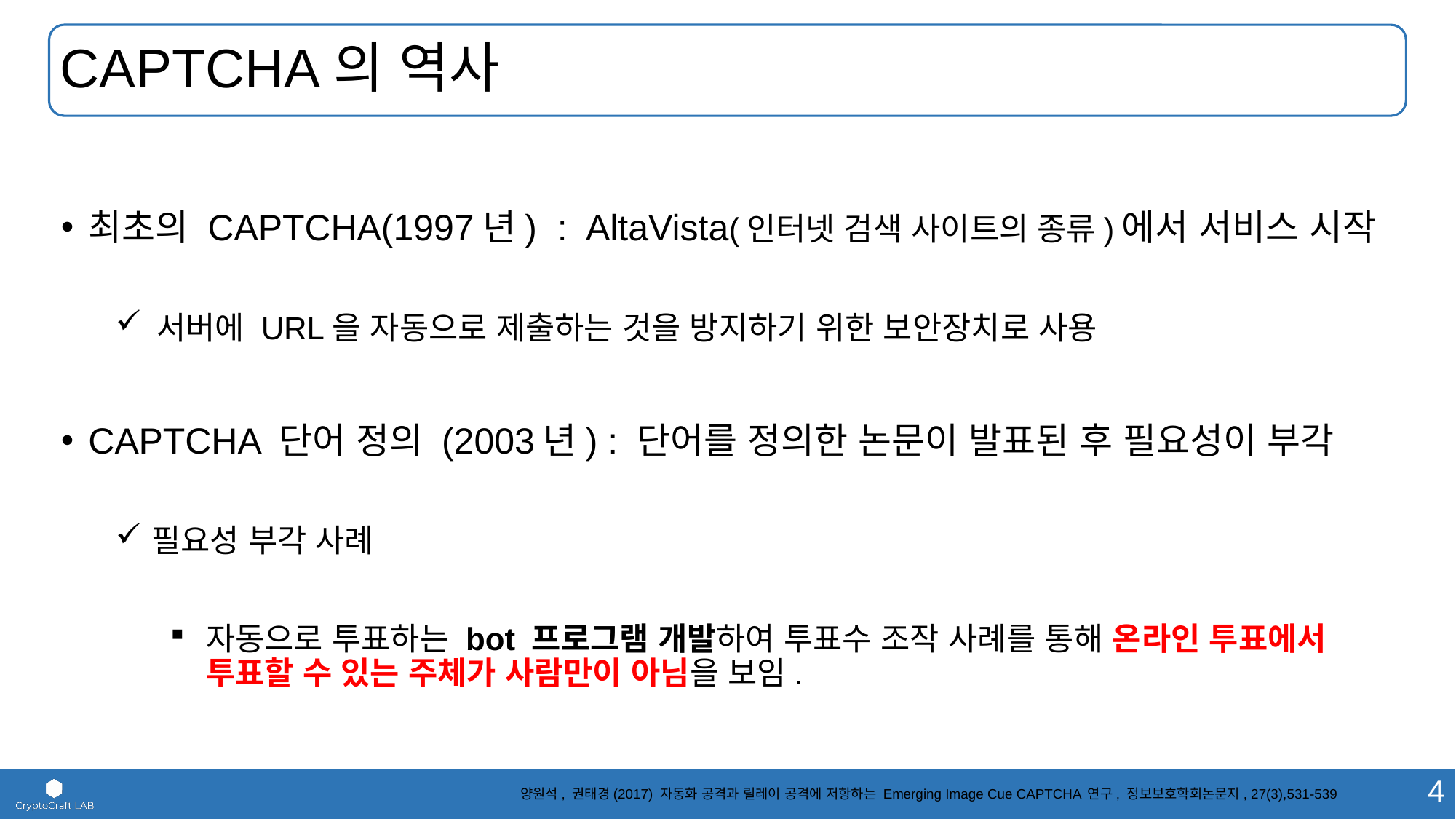

# CAPTCHA의 역사

최초의 CAPTCHA(1997년)  :  AltaVista(인터넷 검색 사이트의 종류)에서 서비스 시작

서버에 URL을 자동으로 제출하는 것을 방지하기 위한 보안장치로 사용

CAPTCHA 단어 정의 (2003년) : 단어를 정의한 논문이 발표된 후 필요성이 부각

필요성 부각 사례

자동으로 투표하는 bot 프로그램 개발하여 투표수 조작 사례를 통해 온라인 투표에서 투표할 수 있는 주체가 사람만이 아님을 보임.
양원석, 권태경(2017) 자동화 공격과 릴레이 공격에 저항하는 Emerging Image Cue CAPTCHA 연구, 정보보호학회논문지, 27(3),531-539